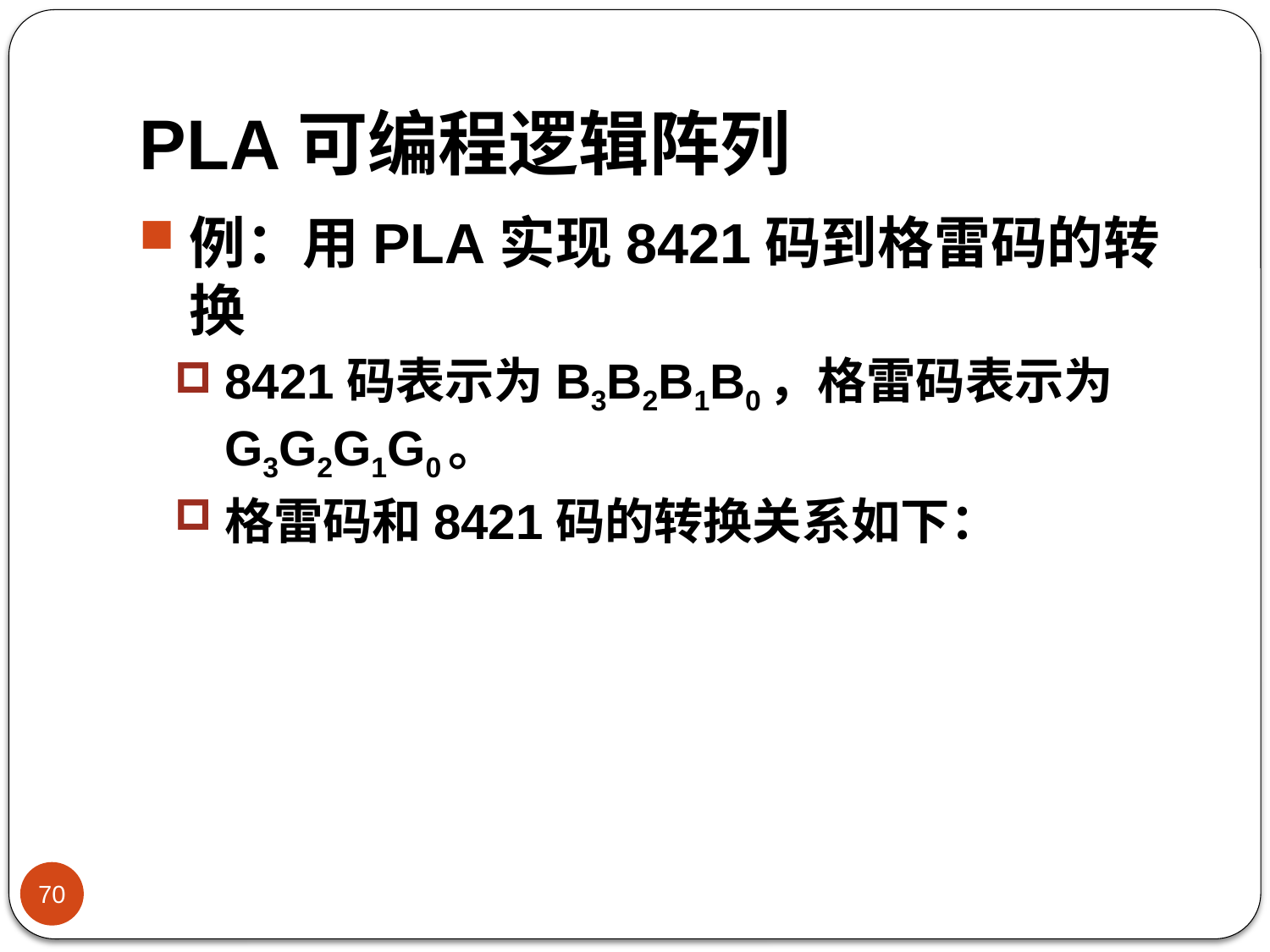

# PLA可编程逻辑阵列
例：用PLA实现8421码到格雷码的转换
8421码表示为B3B2B1B0，格雷码表示为G3G2G1G0。
格雷码和8421码的转换关系如下：

70